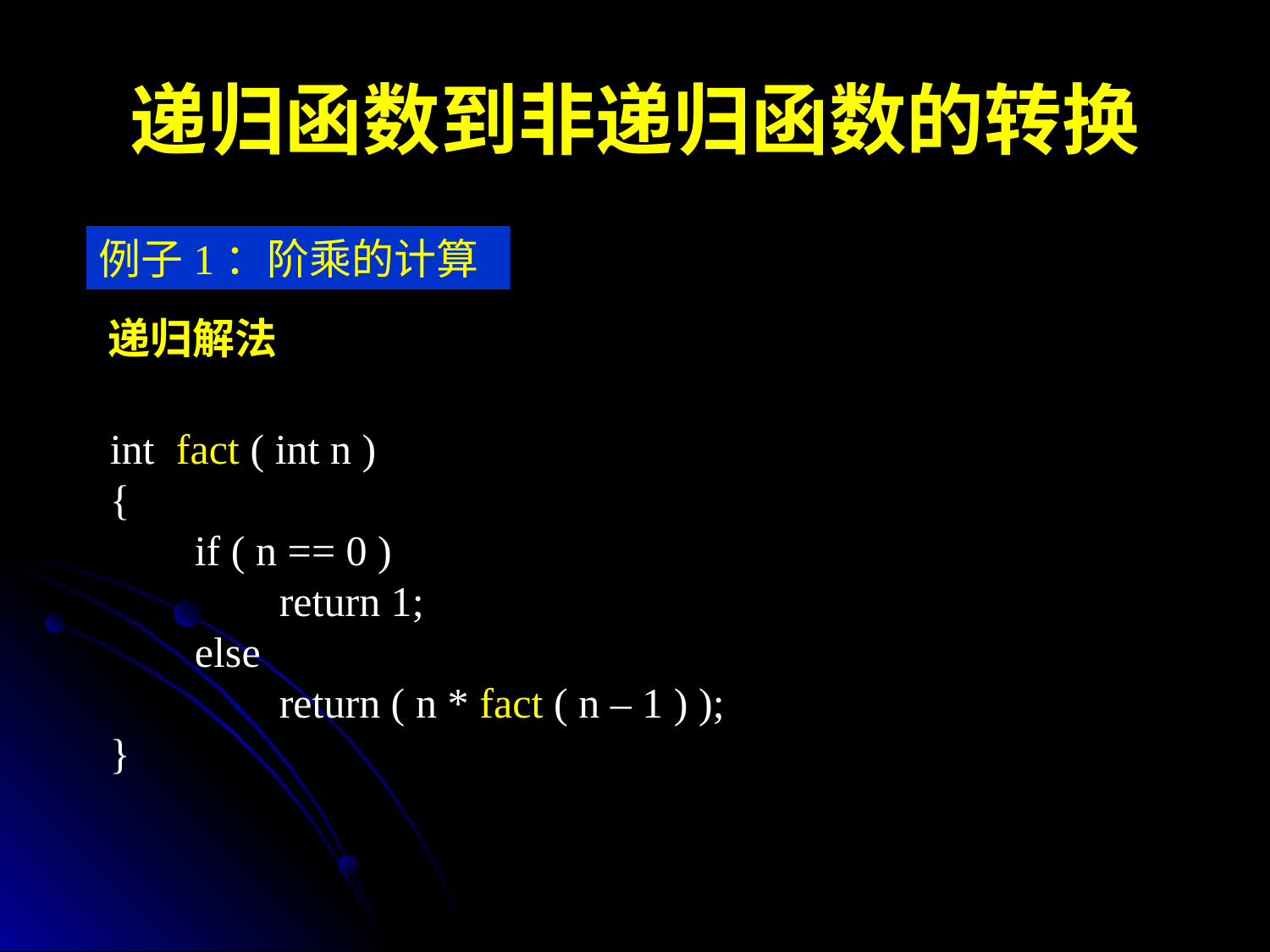

# 递归函数到非递归函数的转换
例子1：阶乘的计算
递归解法
int  fact ( int n )
{
        if ( n == 0 )
                return 1;
        else
                return ( n * fact ( n – 1 ) );
}